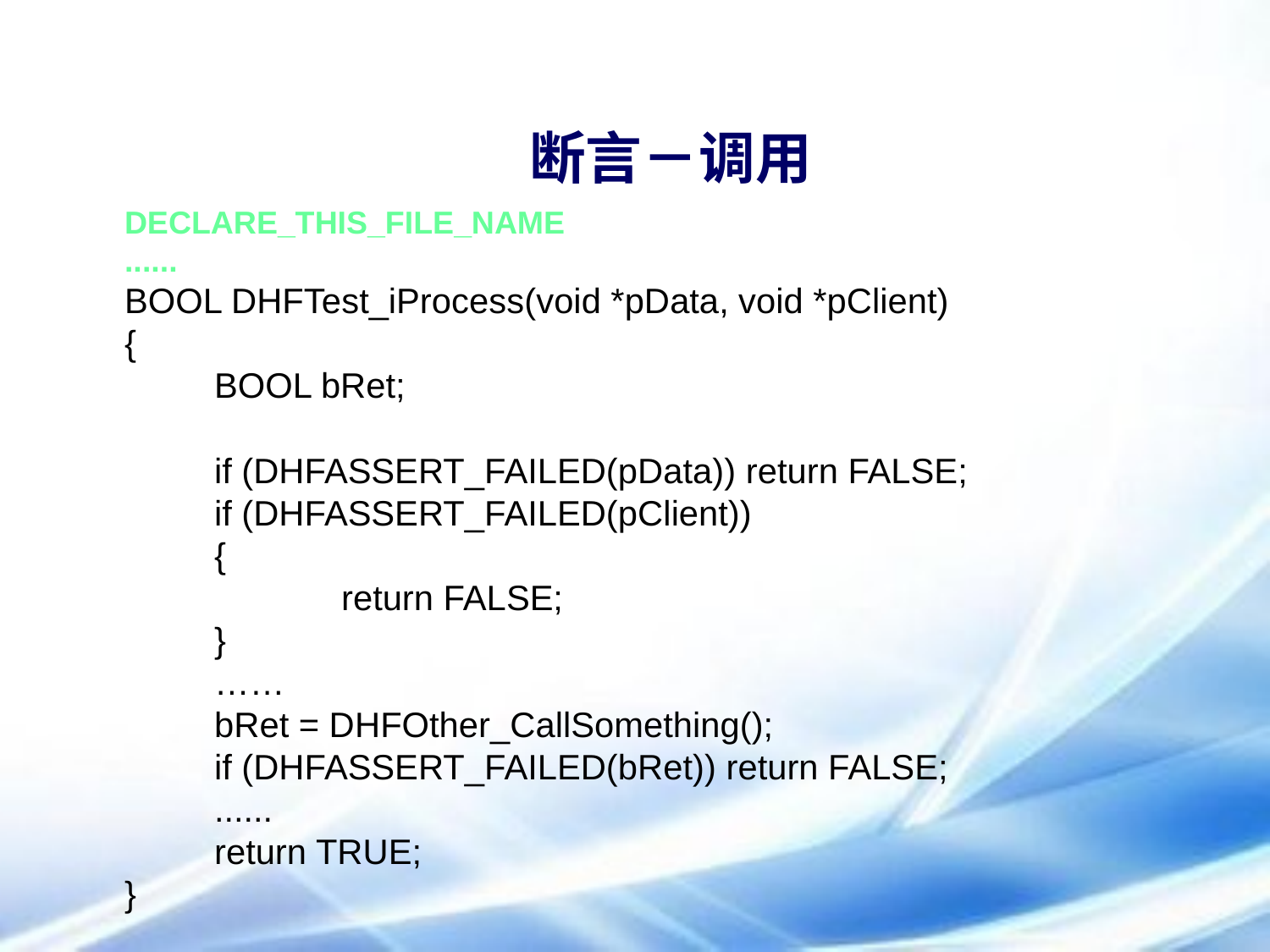

# 断言－调用
DECLARE_THIS_FILE_NAME
......
BOOL DHFTest_iProcess(void *pData, void *pClient)
{
	BOOL bRet;

	if (DHFASSERT_FAILED(pData)) return FALSE;
	if (DHFASSERT_FAILED(pClient))
	{
		return FALSE;
	}
	……
	bRet = DHFOther_CallSomething();
	if (DHFASSERT_FAILED(bRet)) return FALSE;
	......
	return TRUE;
}